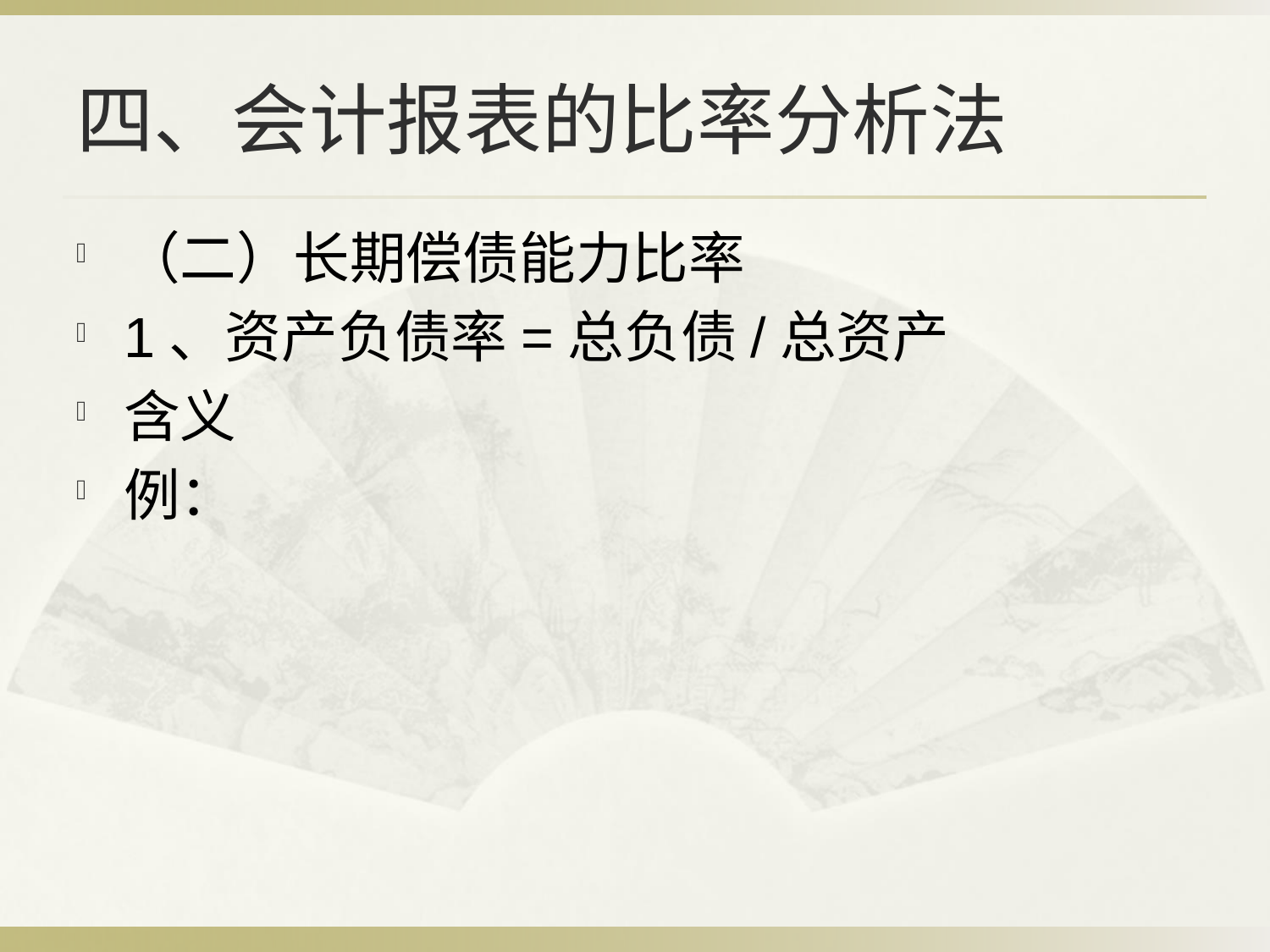

# 四、会计报表的比率分析法
（二）长期偿债能力比率
1、资产负债率=总负债/总资产
含义
例：